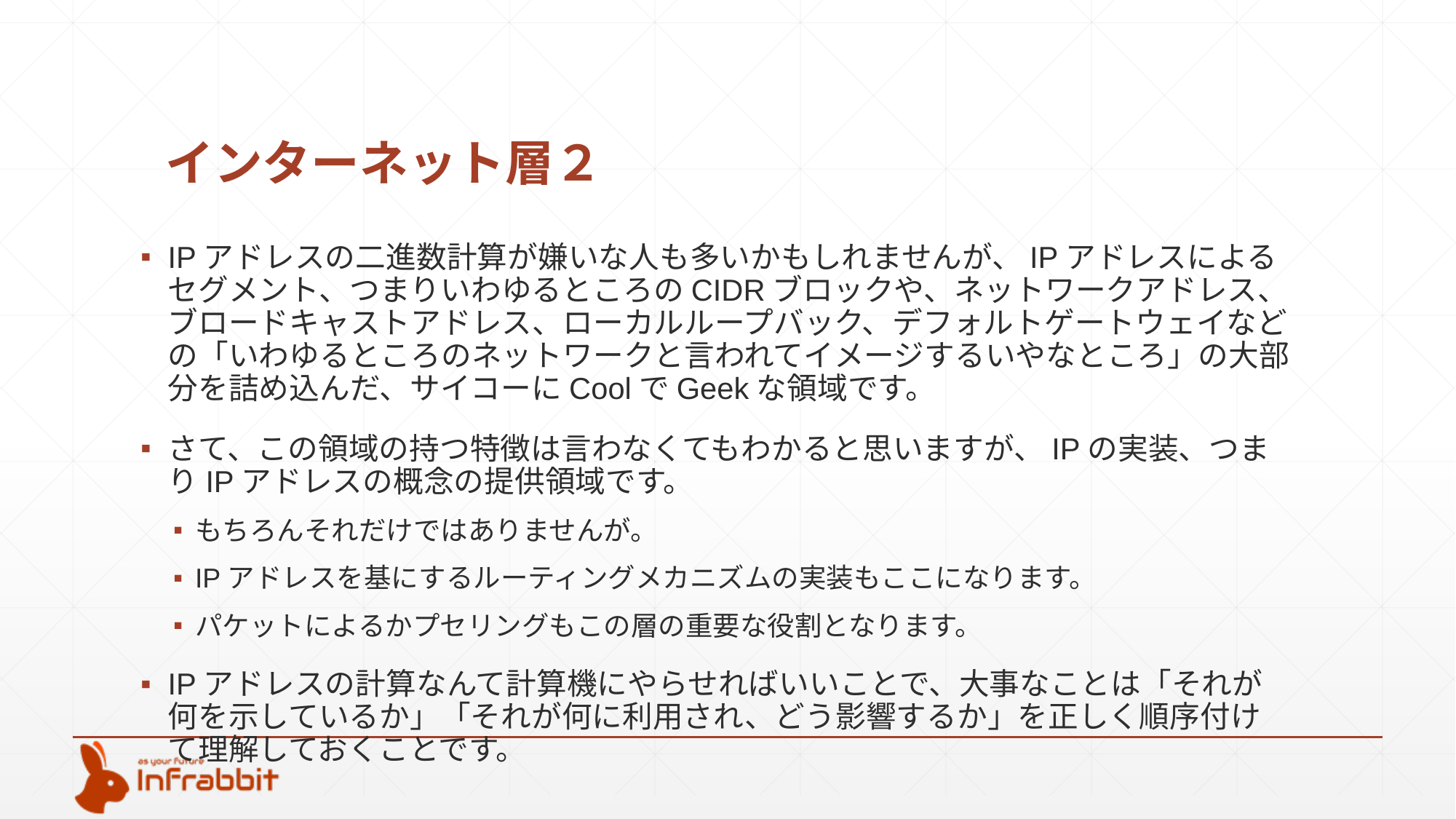

# インターネット層２
IPアドレスの二進数計算が嫌いな人も多いかもしれませんが、IPアドレスによるセグメント、つまりいわゆるところのCIDRブロックや、ネットワークアドレス、ブロードキャストアドレス、ローカルループバック、デフォルトゲートウェイなどの「いわゆるところのネットワークと言われてイメージするいやなところ」の大部分を詰め込んだ、サイコーにCoolでGeekな領域です。
さて、この領域の持つ特徴は言わなくてもわかると思いますが、IPの実装、つまりIPアドレスの概念の提供領域です。
もちろんそれだけではありませんが。
IPアドレスを基にするルーティングメカニズムの実装もここになります。
パケットによるかプセリングもこの層の重要な役割となります。
IPアドレスの計算なんて計算機にやらせればいいことで、大事なことは「それが何を示しているか」「それが何に利用され、どう影響するか」を正しく順序付けて理解しておくことです。